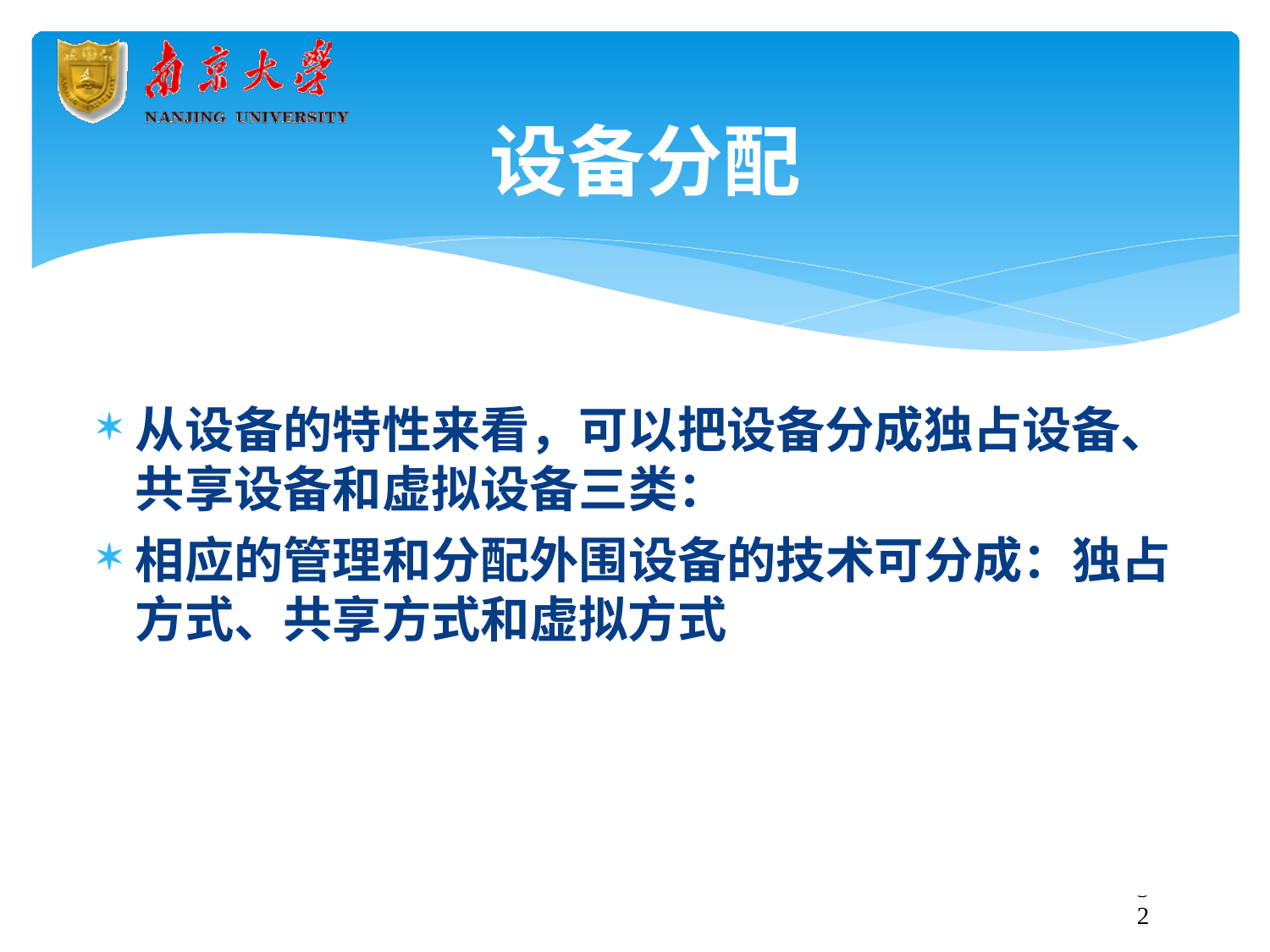

# 设备分配

从设备的特性来看，可以把设备分成独占设备、 共享设备和虚拟设备三类：
相应的管理和分配外围设备的技术可分成：独占 方式、共享方式和虚拟方式
32